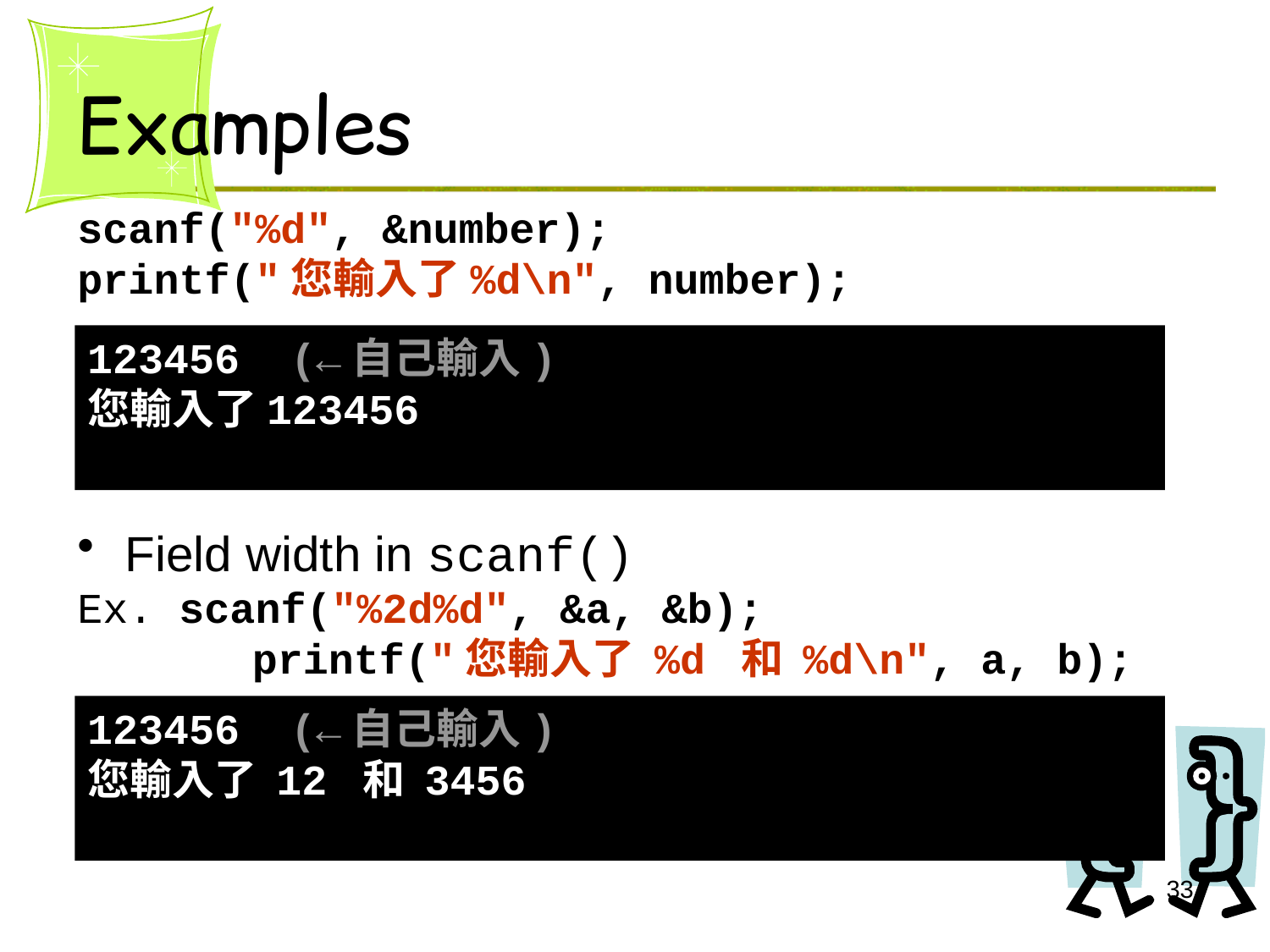

# Examples
scanf("%d", &number);
printf("您輸入了%d\n", number);
123456  (←自己輸入)
您輸入了123456

Field width in scanf()
Ex. scanf("%2d%d", &a, &b);
		printf("您輸入了 %d 和 %d\n", a, b);
123456  (←自己輸入)
您輸入了 12 和 3456

33